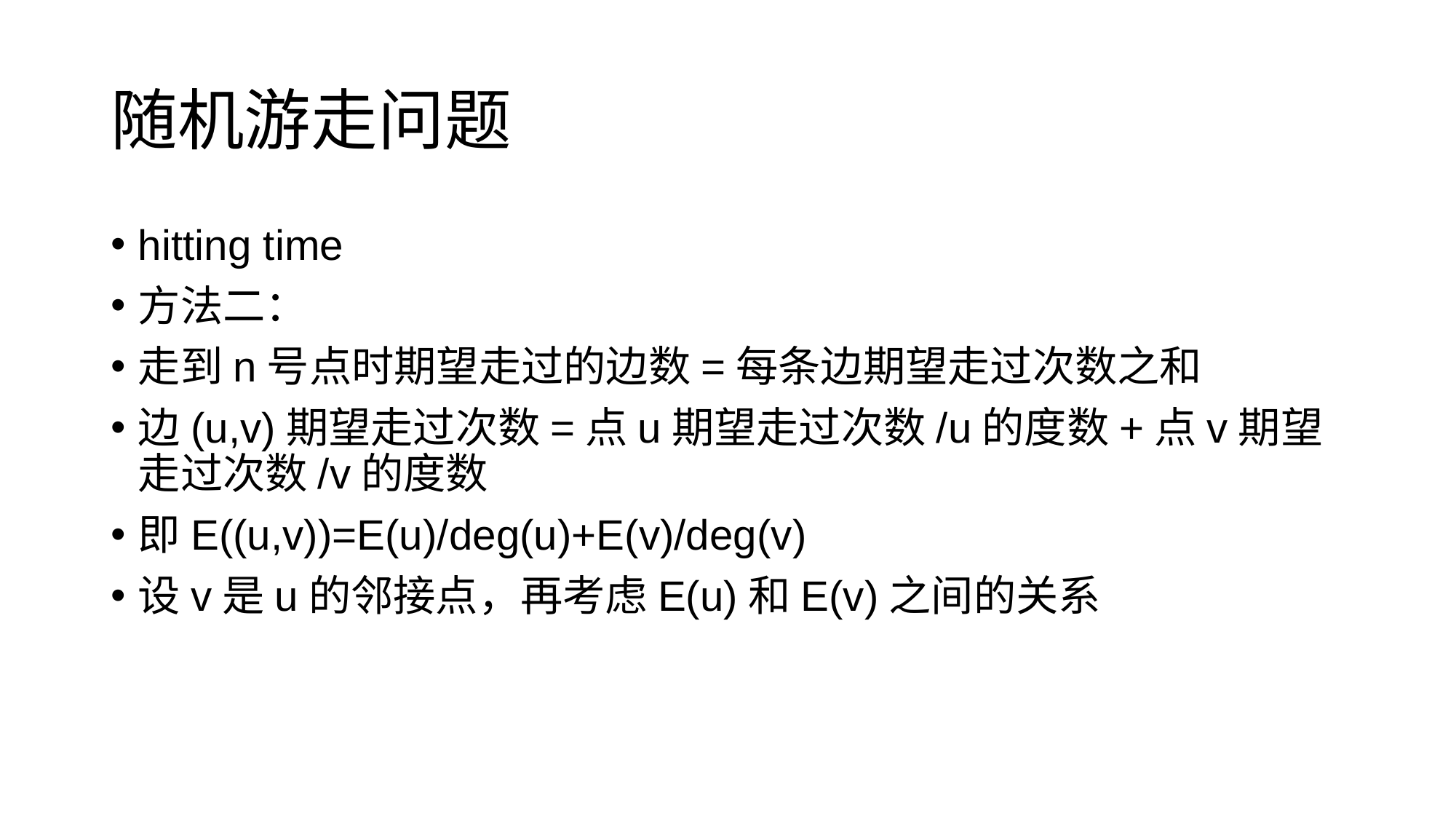

# 随机游走问题
hitting time
方法二：
走到n号点时期望走过的边数=每条边期望走过次数之和
边(u,v)期望走过次数=点u期望走过次数/u的度数+点v期望走过次数/v的度数
即E((u,v))=E(u)/deg(u)+E(v)/deg(v)
设v是u的邻接点，再考虑E(u)和E(v)之间的关系